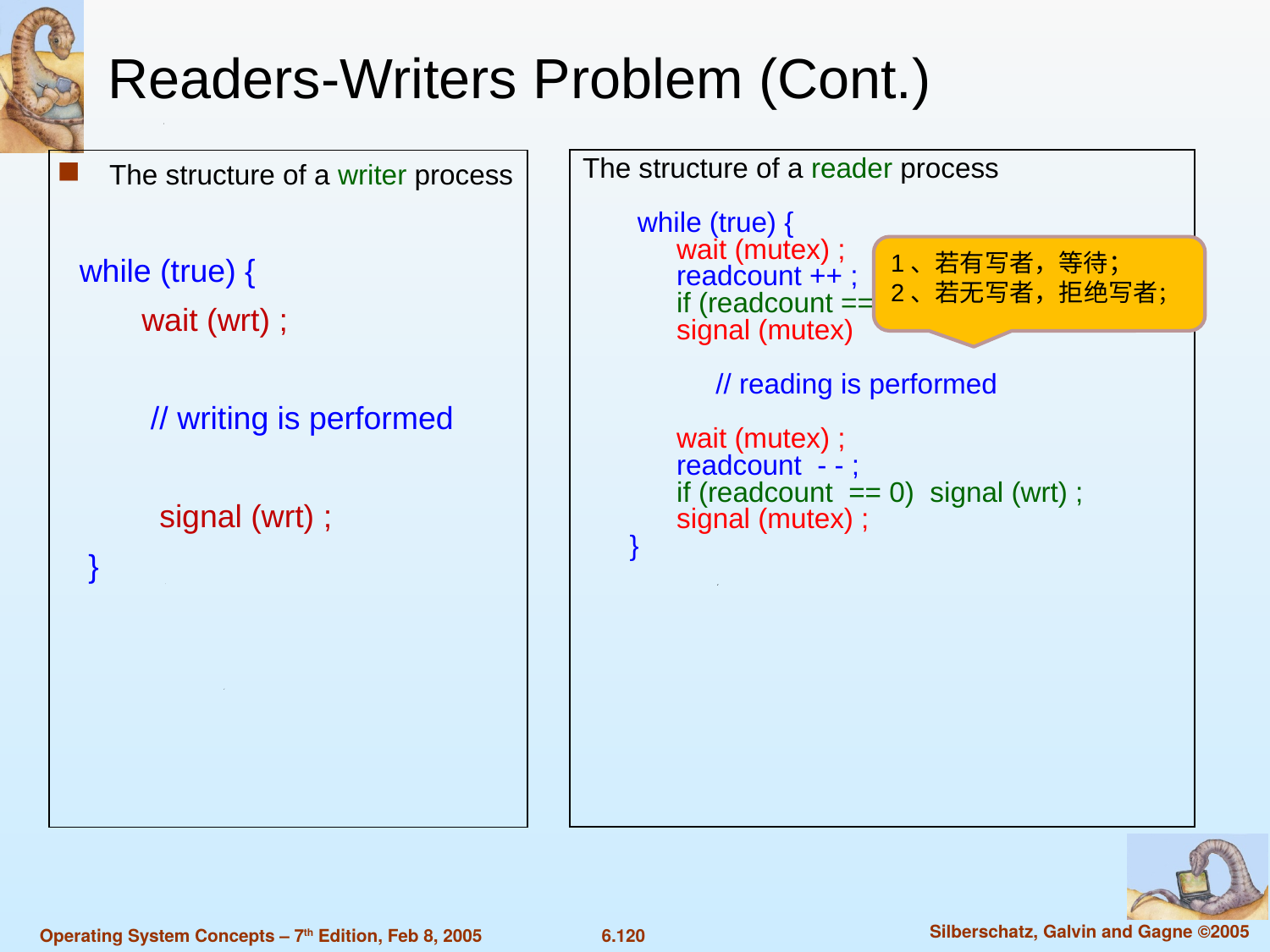

Readers-Writers Problem (Cont.)
The structure of a writer process

  while (true) {
         wait (wrt) ;

          // writing is performed

           signal (wrt) ;
   }

The structure of a reader process

       while (true) {
            wait (mutex) ;
            readcount ++ ;
            if (readcount == 1)  wait (wrt) ;
            signal (mutex)

                 // reading is performed

            wait (mutex) ;
            readcount  - - ;
            if (readcount  == 0)  signal (wrt) ;
            signal (mutex) ;
      }

1、若有写者，等待；
2、若无写者，拒绝写者；